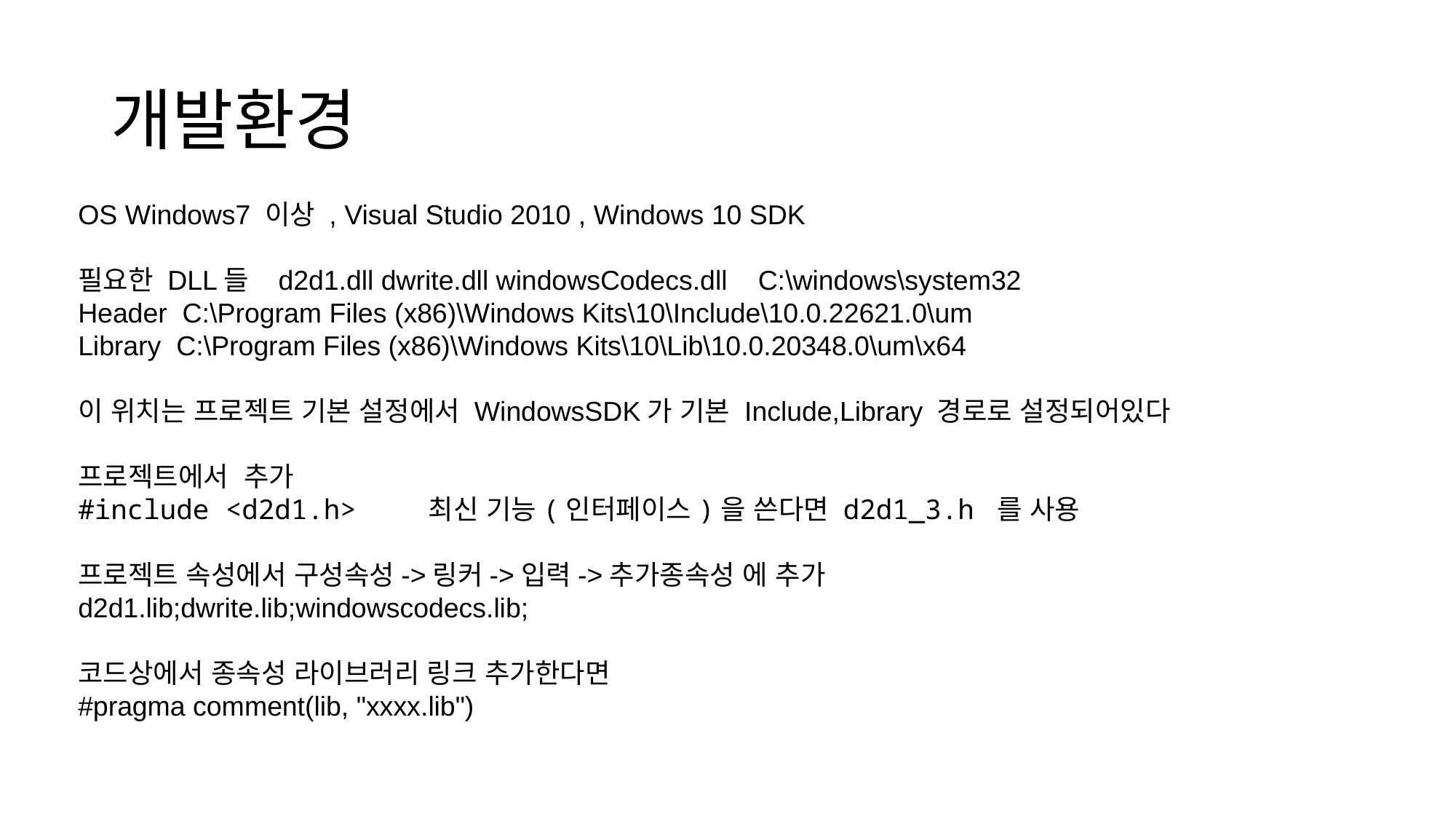

# 개발환경
OS Windows7 이상 , Visual Studio 2010 , Windows 10 SDK

필요한 DLL들   d2d1.dll dwrite.dll windowsCodecs.dll    C:\windows\system32
Header  C:\Program Files (x86)\Windows Kits\10\Include\10.0.22621.0\um
Library  C:\Program Files (x86)\Windows Kits\10\Lib\10.0.20348.0\um\x64

이 위치는 프로젝트 기본 설정에서 WindowsSDK가 기본 Include,Library 경로로 설정되어있다

프로젝트에서  추가
#include <d2d1.h>    최신 기능(인터페이스)을 쓴다면 d2d1_3.h 를 사용

프로젝트 속성에서 구성속성->링커->입력->추가종속성 에 추가
d2d1.lib;dwrite.lib;windowscodecs.lib;

코드상에서 종속성 라이브러리 링크 추가한다면
#pragma comment(lib, "xxxx.lib")